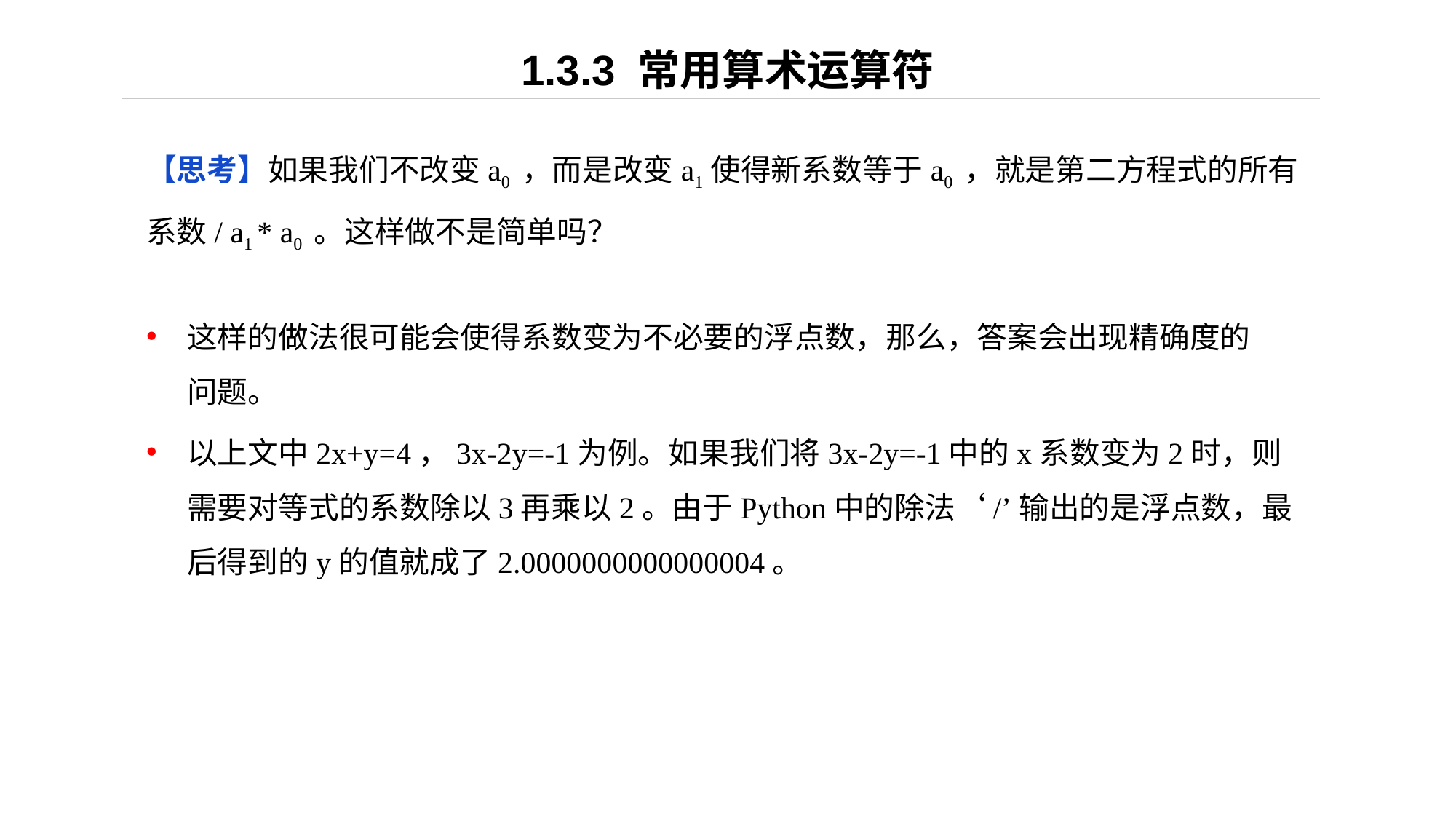

# 1.3.3 常用算术运算符
【思考】如果我们不改变a0 ，而是改变a1使得新系数等于a0 ，就是第二方程式的所有系数/ a1 * a0 。这样做不是简单吗？
这样的做法很可能会使得系数变为不必要的浮点数，那么，答案会出现精确度的问题。
以上文中2x+y=4，3x-2y=-1为例。如果我们将3x-2y=-1中的x系数变为2时，则需要对等式的系数除以3再乘以2。由于Python中的除法‘/’输出的是浮点数，最后得到的y的值就成了2.0000000000000004。